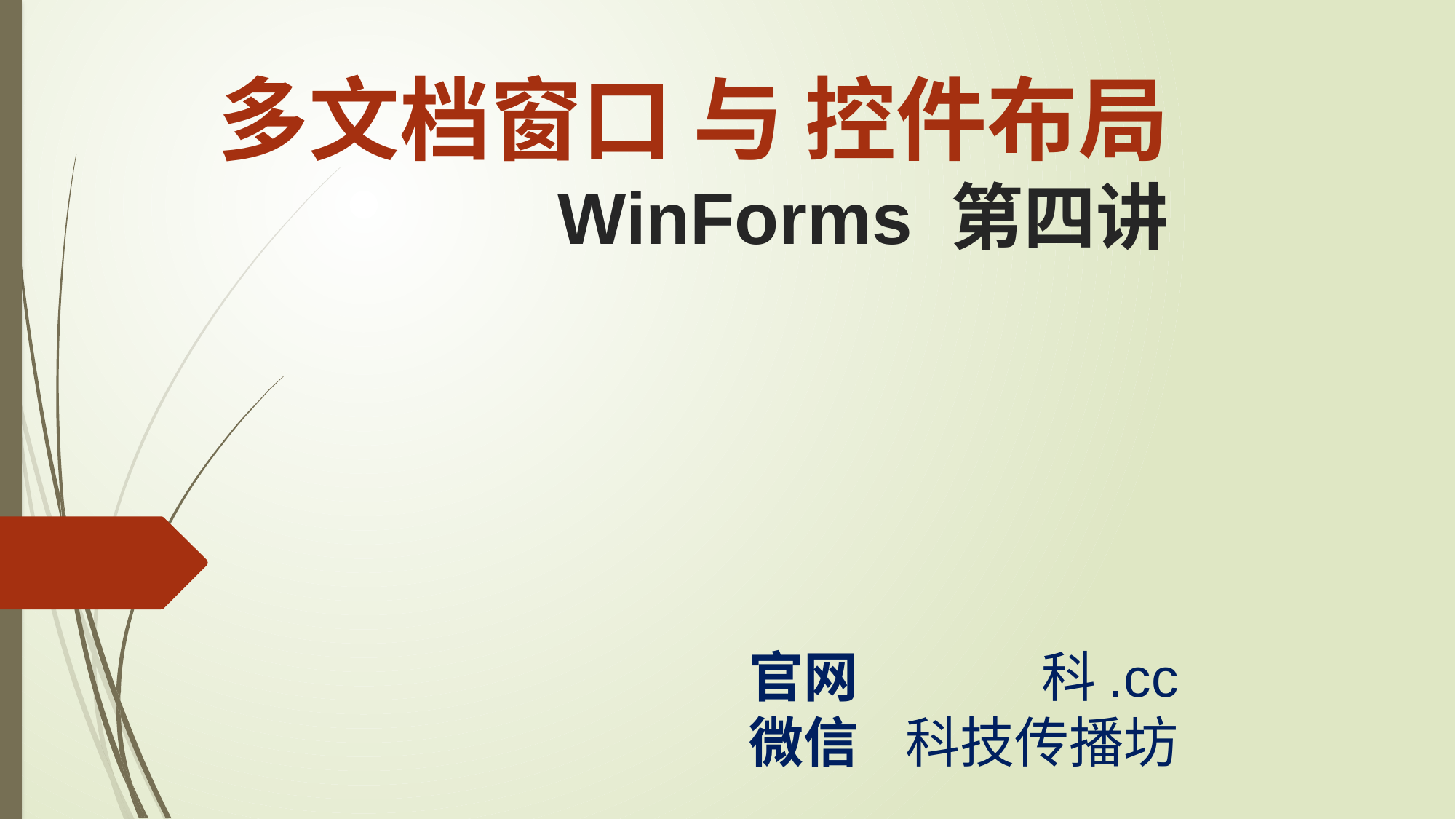

多文档窗口 与 控件布局
WinForms 第四讲
官网
微信
科.cc
科技传播坊